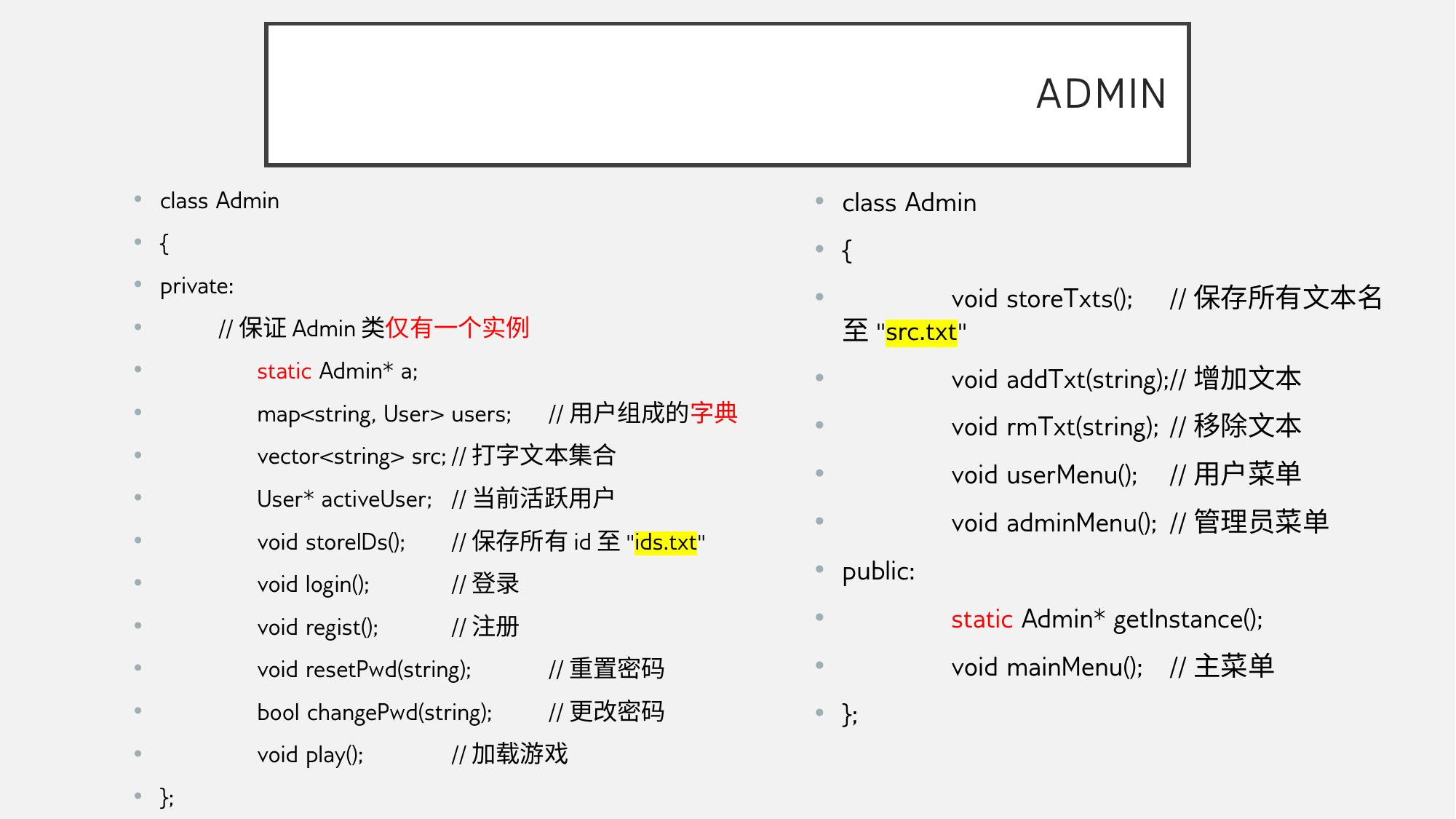

# admin
class Admin
{
private:
        //保证Admin类仅有一个实例
	static Admin* a;
	map<string, User> users;	//用户组成的字典
	vector<string> src;		//打字文本集合
	User* activeUser;		//当前活跃用户
	void storeIDs();		//保存所有id至"ids.txt"
	void login();		//登录
	void regist();		//注册
	void resetPwd(string); 	//重置密码
	bool changePwd(string);	//更改密码
	void play(); 		//加载游戏
};
class Admin
{
	void storeTxts();	//保存所有文本名至"src.txt"
	void addTxt(string);	//增加文本
	void rmTxt(string);	//移除文本
	void userMenu();	//用户菜单
	void adminMenu();	//管理员菜单
public:
	static Admin* getInstance();
	void mainMenu();	//主菜单
};